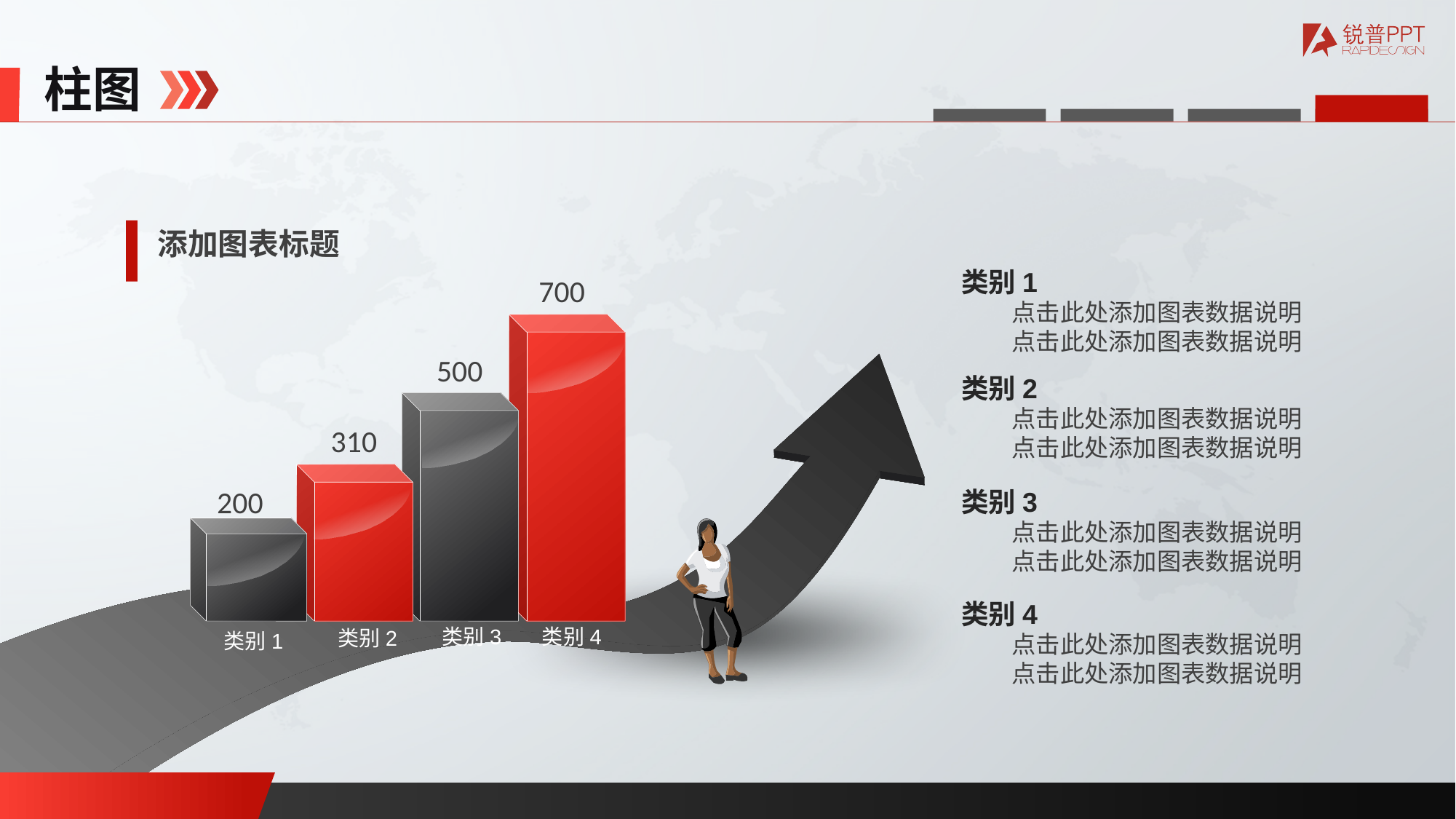

柱图

添加图表标题

类别1
700
点击此处添加图表数据说明
点击此处添加图表数据说明

500

类别2

点击此处添加图表数据说明
点击此处添加图表数据说明
310

200
类别3
点击此处添加图表数据说明
点击此处添加图表数据说明

类别4
类别3
类别4
类别2
类别1
点击此处添加图表数据说明
点击此处添加图表数据说明